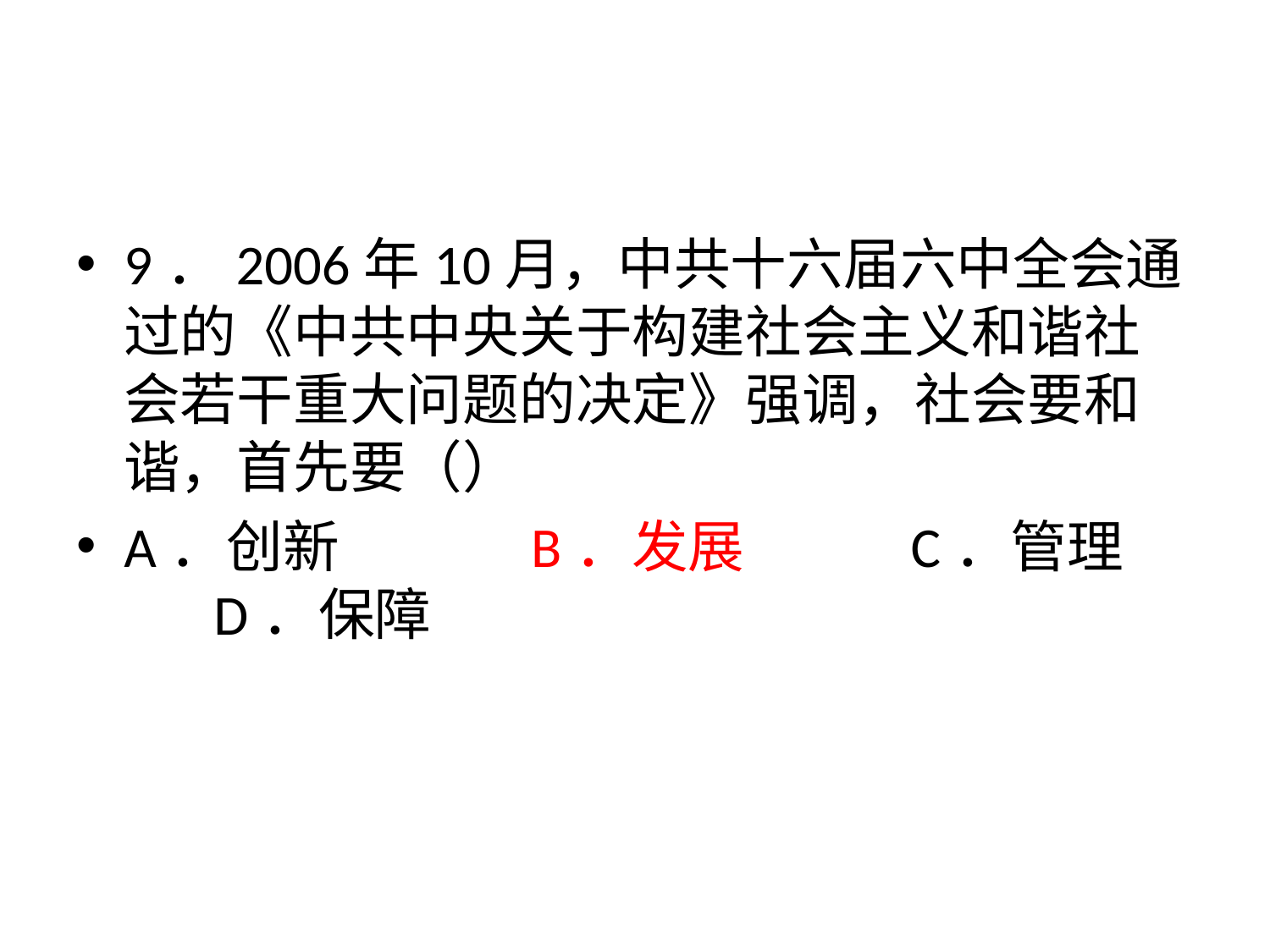

#
9．2006年10月，中共十六届六中全会通过的《中共中央关于构建社会主义和谐社会若干重大问题的决定》强调，社会要和谐，首先要（）
A．创新              B．发展            C．管理            D．保障